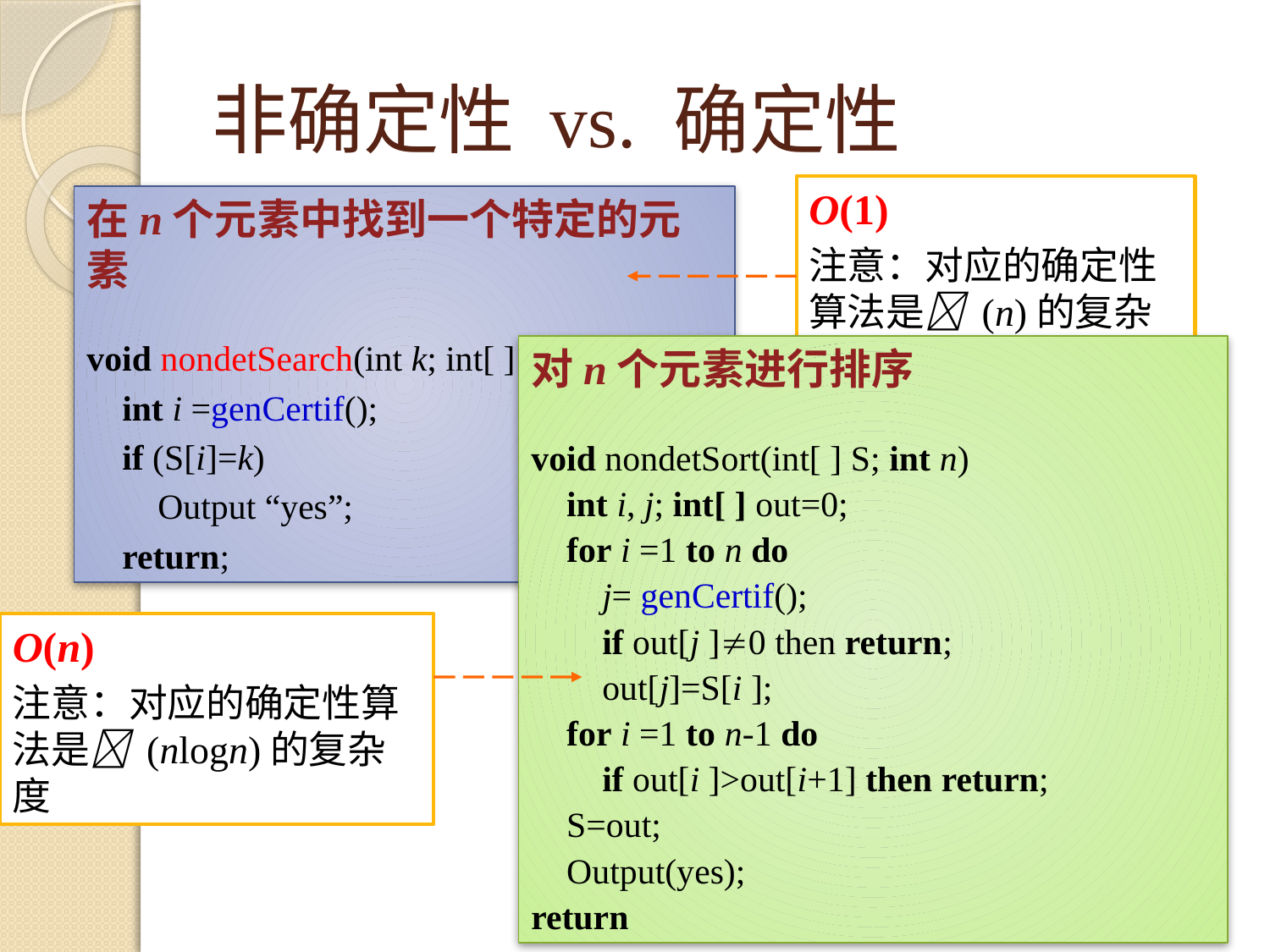

# 非确定性 vs. 确定性
O(1)
注意：对应的确定性算法是Ω (n)的复杂度
在n个元素中找到一个特定的元素

void nondetSearch(int k; int[ ] S)
    int i =genCertif();
    if (S[i]=k)
        Output “yes”;
    return;

对n个元素进行排序

void nondetSort(int[ ] S; int n)
    int i, j; int[ ] out=0;
    for i =1 to n do
        j= genCertif();
        if out[j ]≠0 then return;
        out[j]=S[i ];
    for i =1 to n-1 do
        if out[i ]>out[i+1] then return;
    S=out;
    Output(yes);
return
O(n)
注意：对应的确定性算法是Ω (nlogn)的复杂度